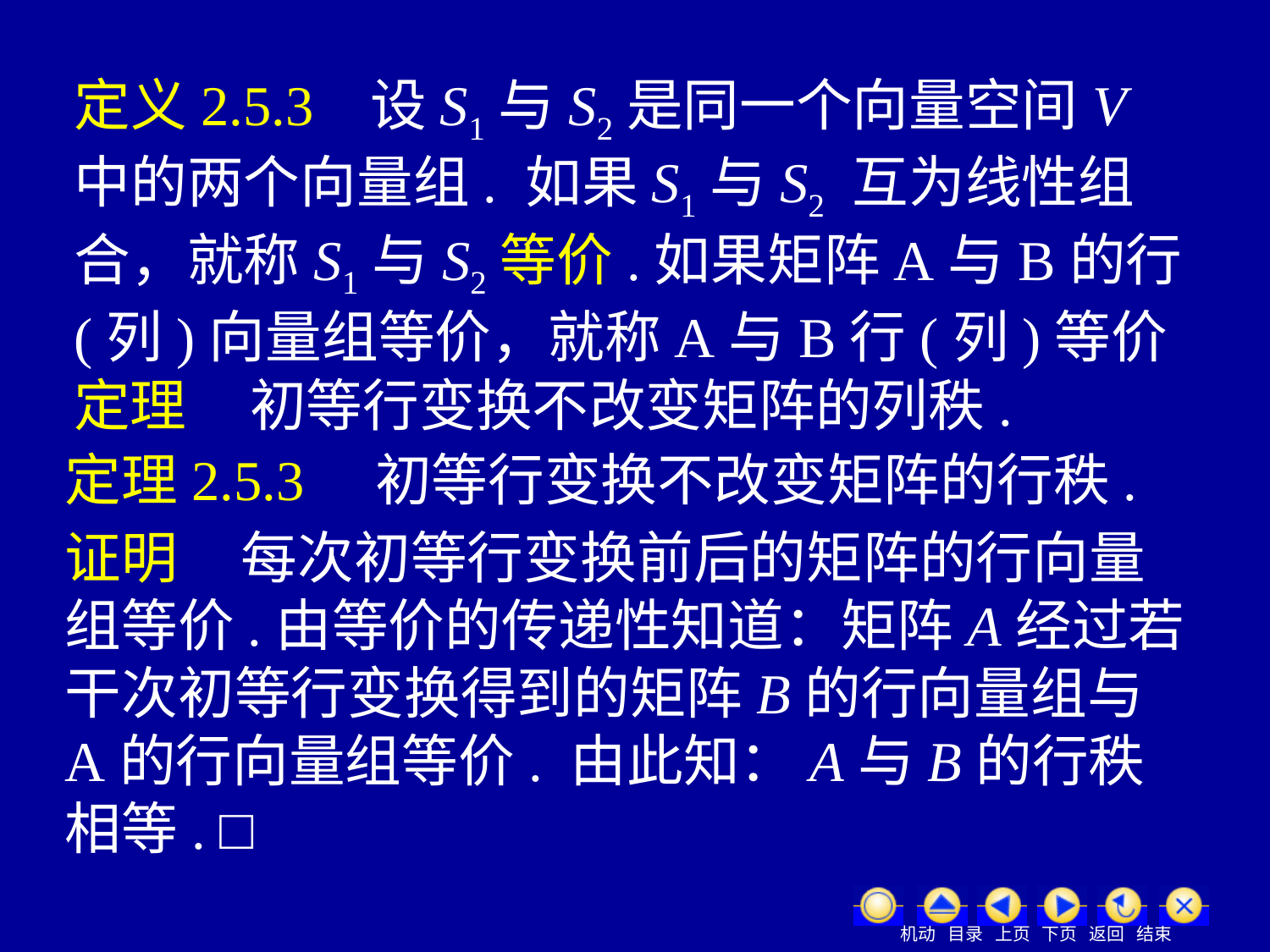

定义2.5.3   设S1与S2是同一个向量空间V中的两个向量组. 如果S1与S2 互为线性组合，就称S1与S2等价.如果矩阵A与B的行(列)向量组等价，就称A与B行(列)等价
定理     初等行变换不改变矩阵的列秩.
定理2.5.3    初等行变换不改变矩阵的行秩.
证明     每次初等行变换前后的矩阵的行向量组等价.由等价的传递性知道：矩阵A经过若干次初等行变换得到的矩阵B的行向量组与A的行向量组等价. 由此知：A与B的行秩相等. □